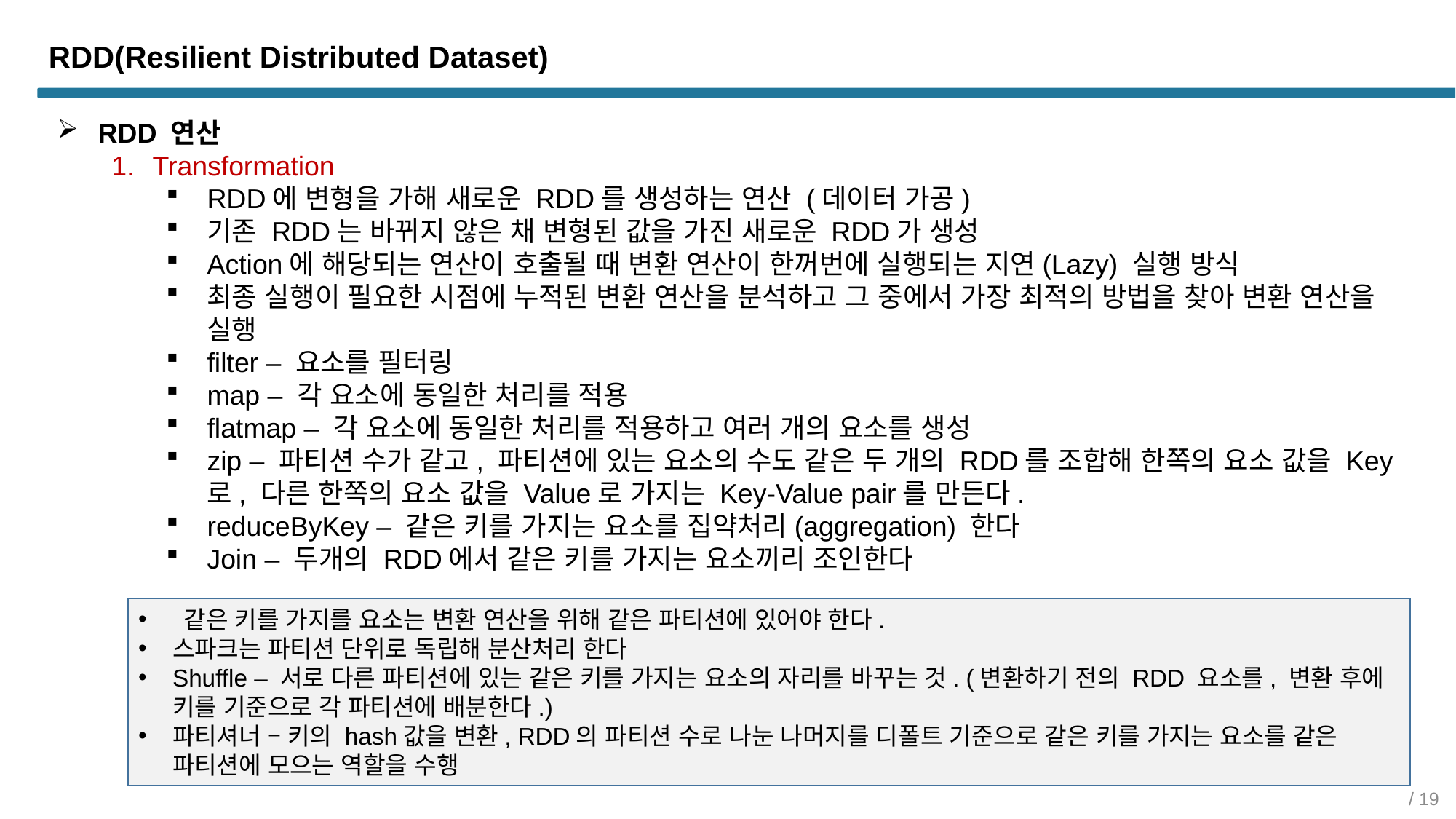

RDD(Resilient Distributed Dataset)
RDD 연산
Transformation
RDD에 변형을 가해 새로운 RDD를 생성하는 연산 (데이터 가공)
기존 RDD는 바뀌지 않은 채 변형된 값을 가진 새로운 RDD가 생성
Action에 해당되는 연산이 호출될 때 변환 연산이 한꺼번에 실행되는 지연(Lazy) 실행 방식
최종 실행이 필요한 시점에 누적된 변환 연산을 분석하고 그 중에서 가장 최적의 방법을 찾아 변환 연산을 실행
filter – 요소를 필터링
map – 각 요소에 동일한 처리를 적용
flatmap – 각 요소에 동일한 처리를 적용하고 여러 개의 요소를 생성
zip – 파티션 수가 같고, 파티션에 있는 요소의 수도 같은 두 개의 RDD를 조합해 한쪽의 요소 값을 Key로, 다른 한쪽의 요소 값을 Value로 가지는 Key-Value pair를 만든다.
reduceByKey – 같은 키를 가지는 요소를 집약처리(aggregation) 한다
Join – 두개의 RDD에서 같은 키를 가지는 요소끼리 조인한다
 같은 키를 가지를 요소는 변환 연산을 위해 같은 파티션에 있어야 한다.
스파크는 파티션 단위로 독립해 분산처리 한다
Shuffle – 서로 다른 파티션에 있는 같은 키를 가지는 요소의 자리를 바꾸는 것. (변환하기 전의 RDD 요소를, 변환 후에 키를 기준으로 각 파티션에 배분한다.)
파티셔너 – 키의 hash값을 변환, RDD의 파티션 수로 나눈 나머지를 디폴트 기준으로 같은 키를 가지는 요소를 같은 파티션에 모으는 역할을 수행
/ 19